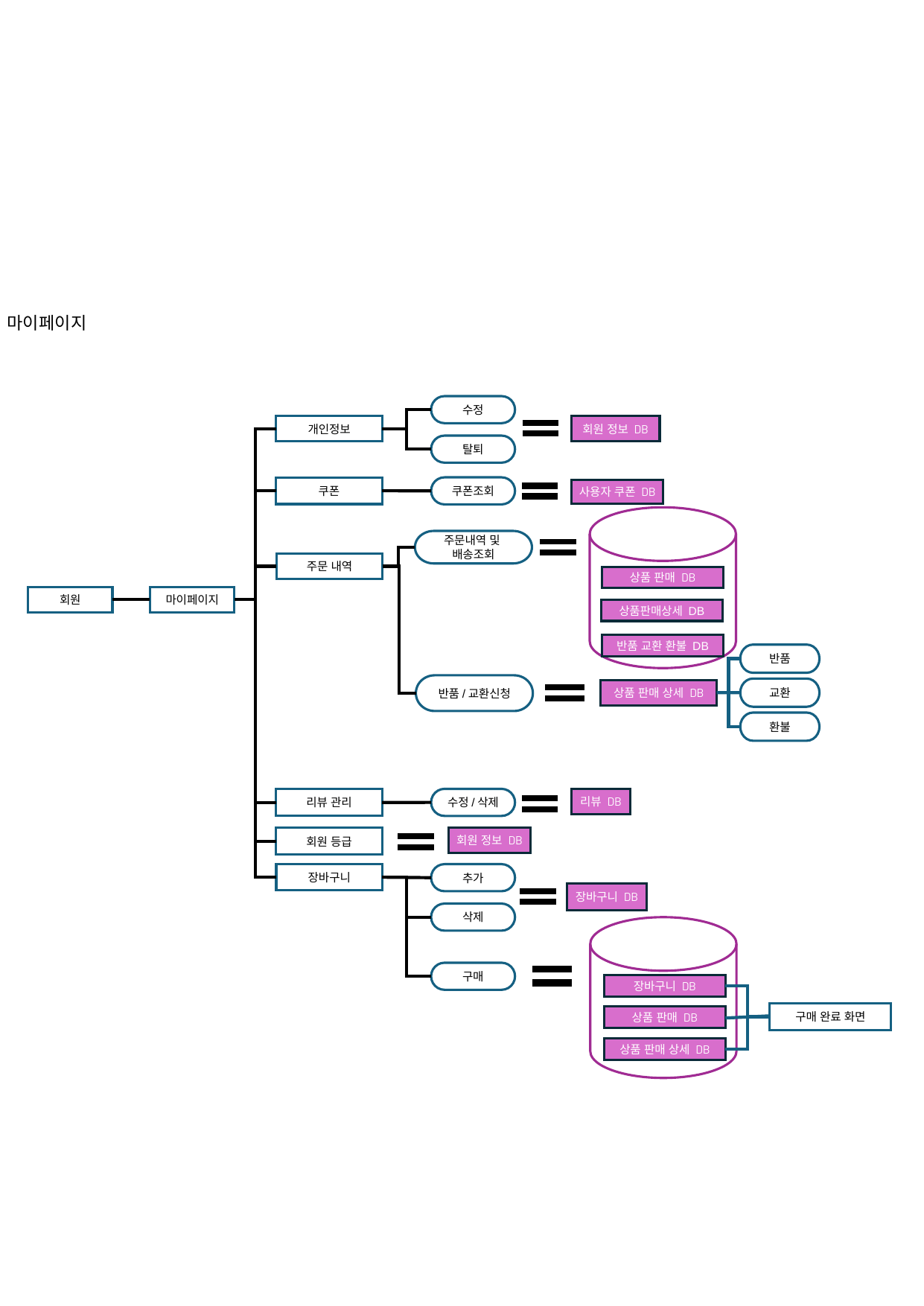

마이페이지
수정

개인정보
회원 정보 DB
탈퇴
쿠폰조회
쿠폰

사용자 쿠폰 DB

주문내역 및
배송조회

주문 내역
상품 판매 DB
회원
마이페이지
상품판매상세 DB
반품 교환 환불 DB
반품
반품/교환신청

교환
상품 판매 상세 DB
환불

수정/삭제
리뷰 DB
리뷰 관리

회원 정보 DB
회원 등급
장바구니
추가

장바구니 DB
삭제

구매
장바구니 DB
구매 완료 화면
상품 판매 DB
상품 판매 상세 DB